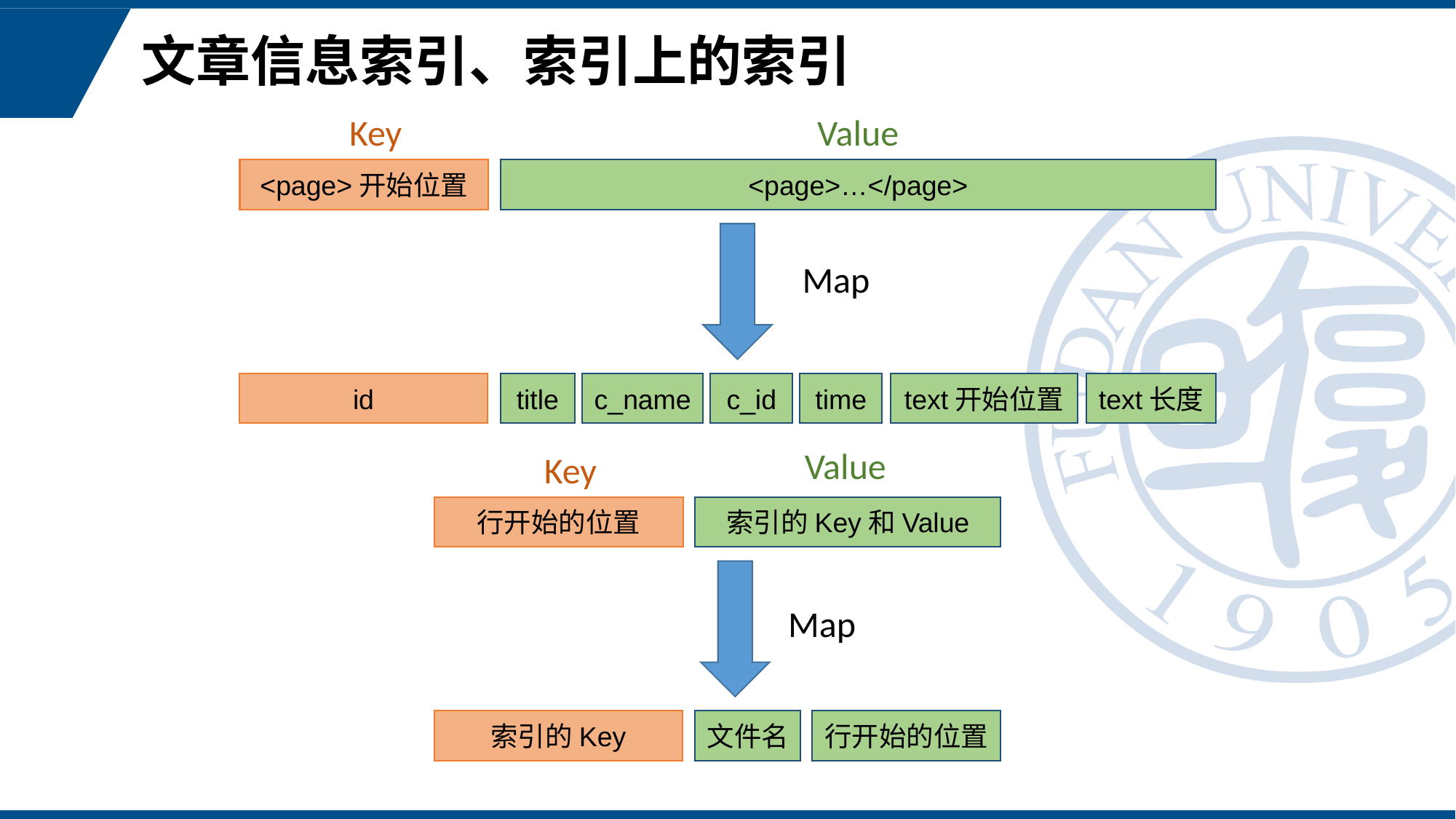

# 文章信息索引、索引上的索引
Value
Key
<page>开始位置
<page>…</page>

Map
id
title
c_name
c_id
time
text开始位置
text长度
Value
Key
行开始的位置
索引的Key和Value

Map
索引的Key
文件名
行开始的位置